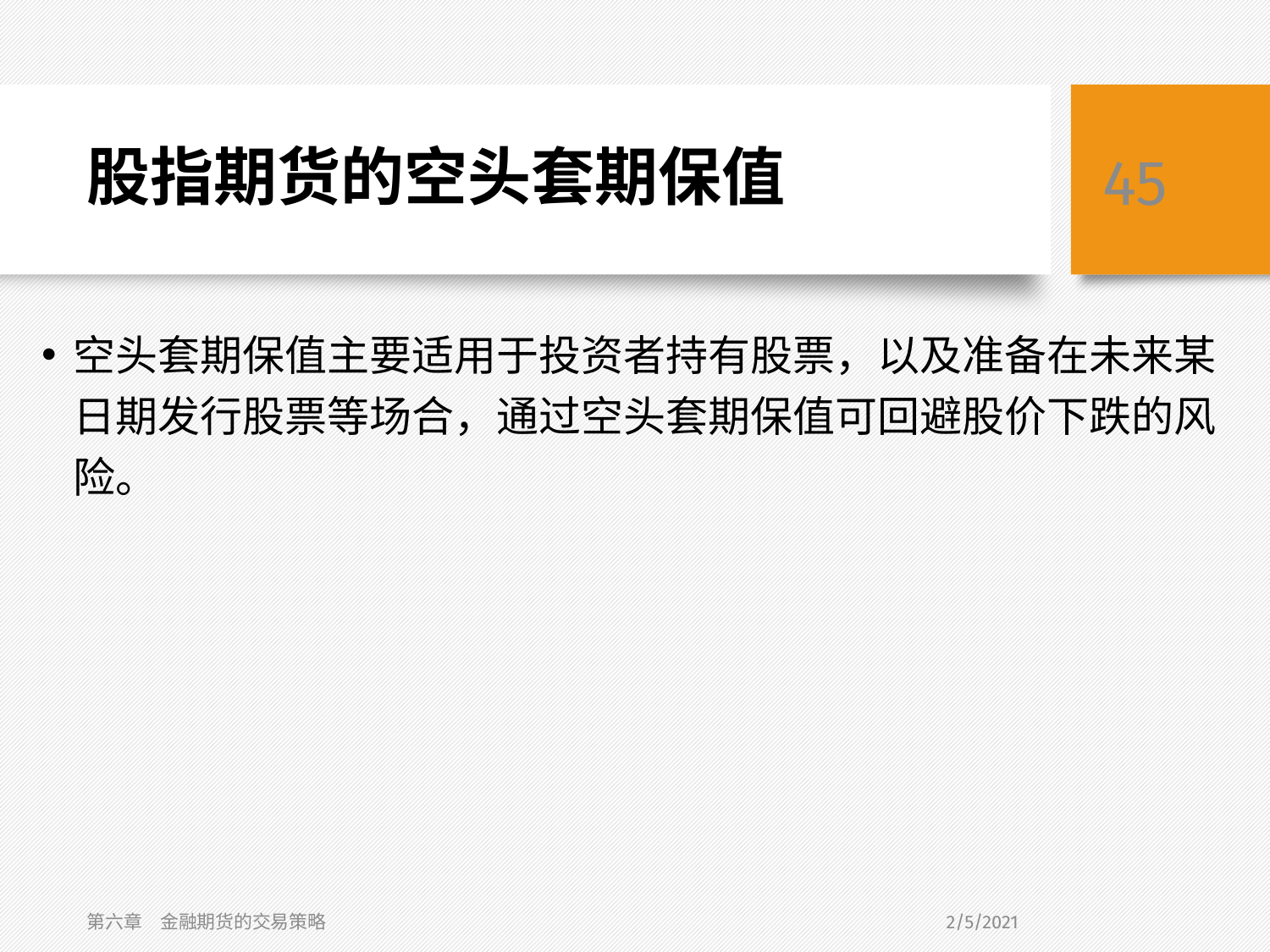

# 股指期货的空头套期保值
45
空头套期保值主要适用于投资者持有股票，以及准备在未来某日期发行股票等场合，通过空头套期保值可回避股价下跌的风险。

2/5/2021
第六章　金融期货的交易策略